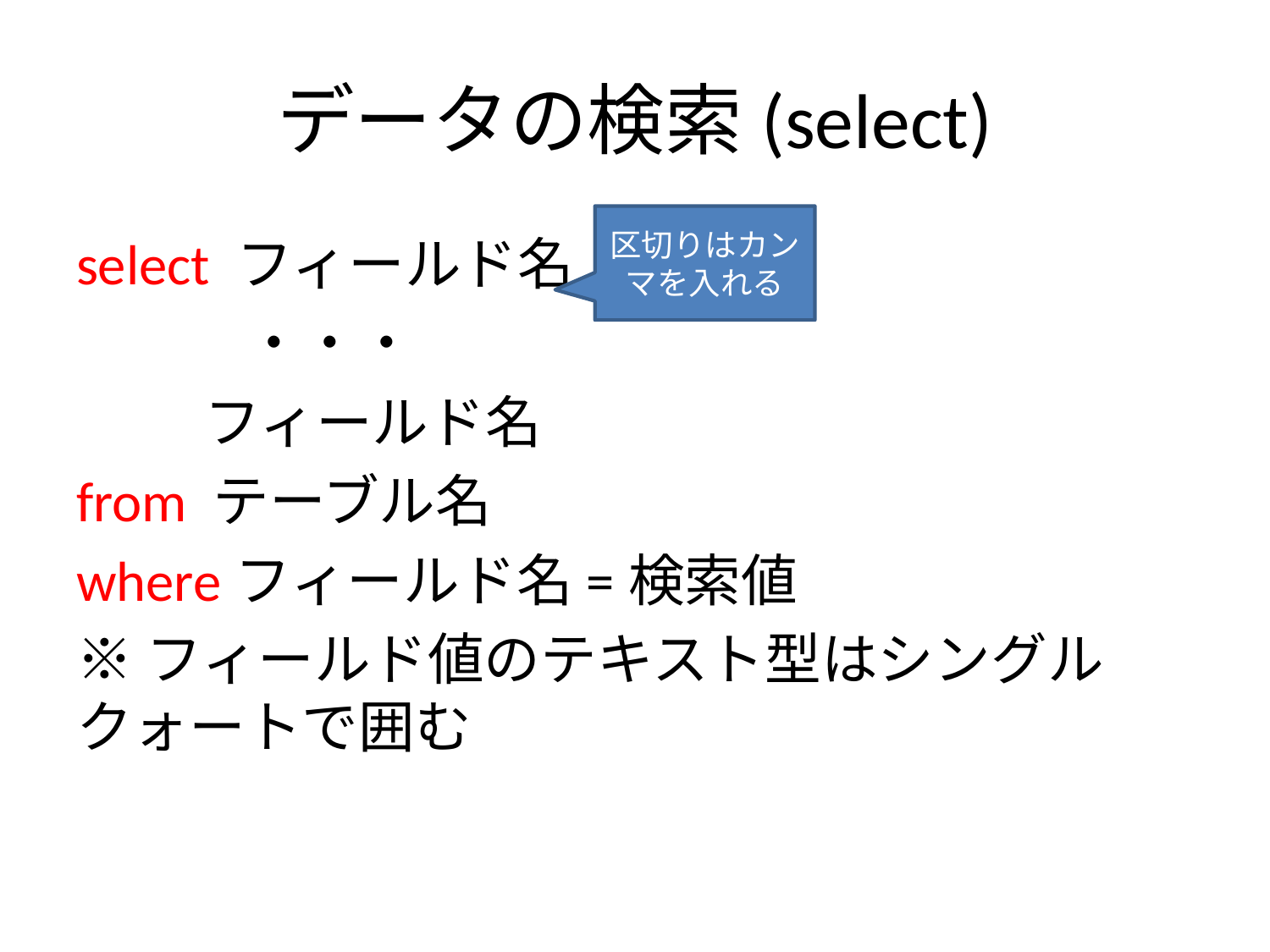

# データの検索(select)
区切りはカンマを入れる
select フィールド名,
　　　・・・
         フィールド名
from テーブル名
whereフィールド名=検索値
※フィールド値のテキスト型はシングルクォートで囲む